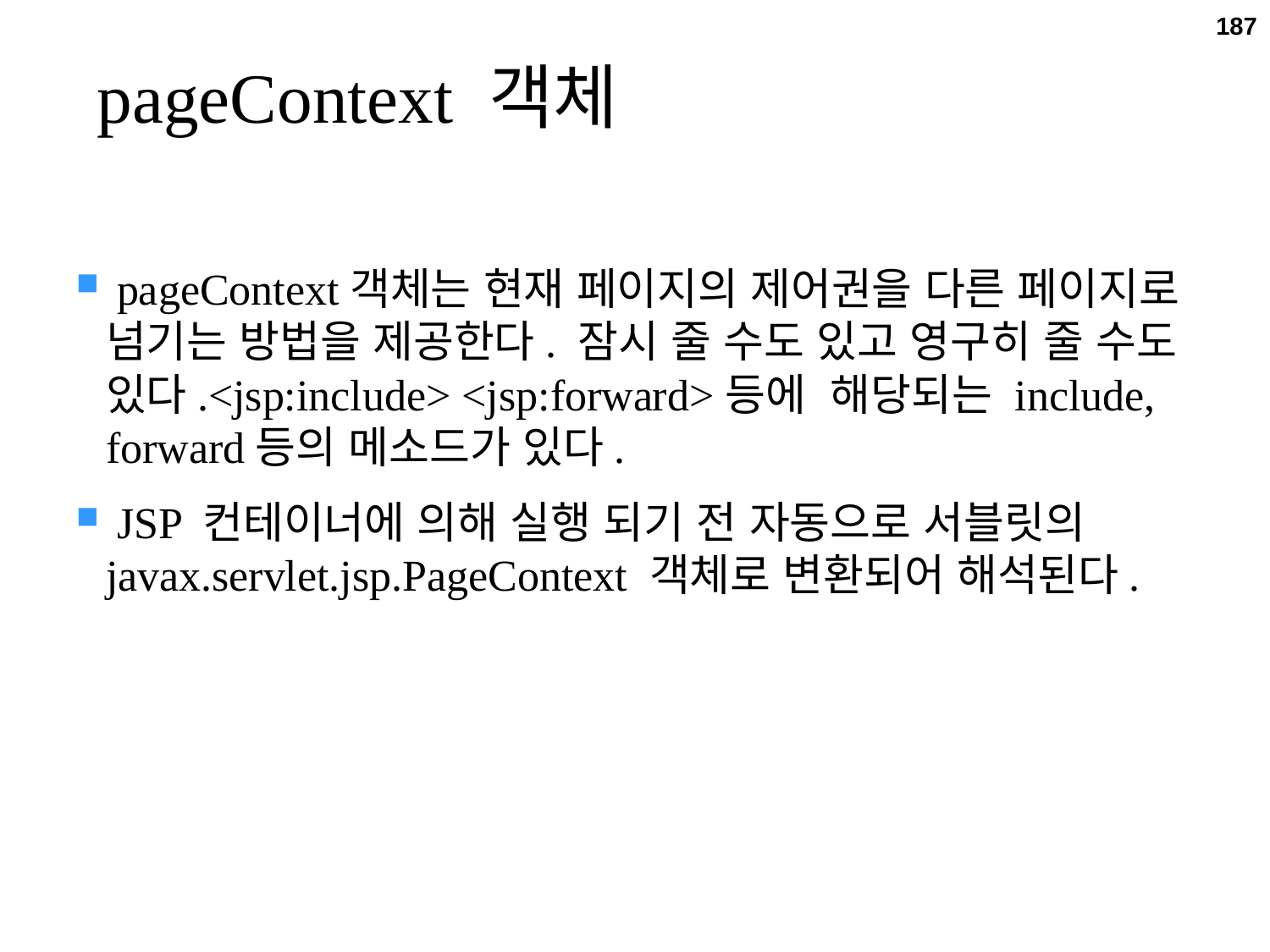

187
pageContext 객체

 pageContext객체는 현재 페이지의 제어권을 다른 페이지로 넘기는 방법을 제공한다. 잠시 줄 수도 있고 영구히 줄 수도 있다.<jsp:include> <jsp:forward>등에  해당되는 include, forward등의 메소드가 있다.
 JSP 컨테이너에 의해 실행 되기 전 자동으로 서블릿의 javax.servlet.jsp.PageContext 객체로 변환되어 해석된다.